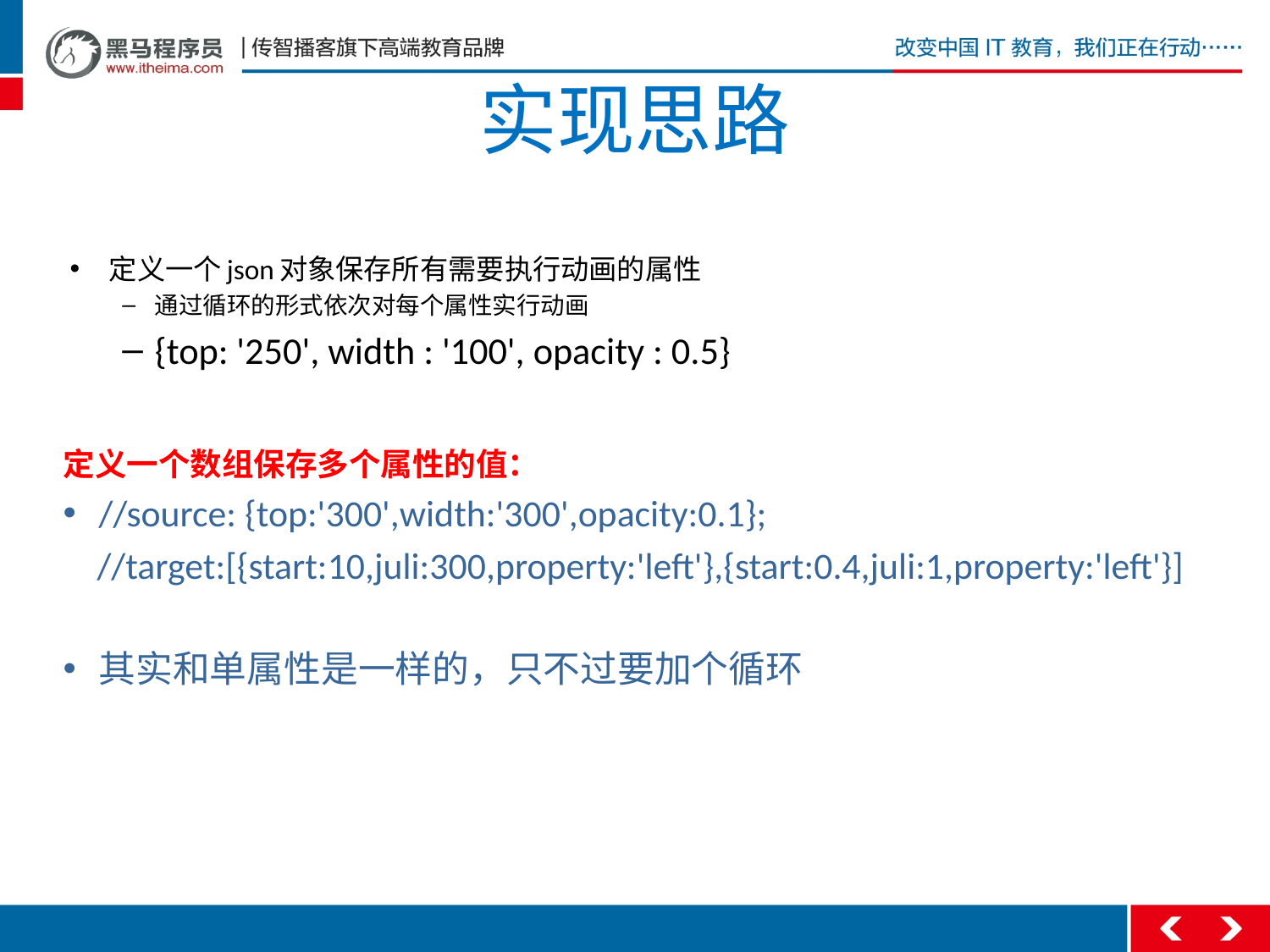

# 实现思路
定义一个json对象保存所有需要执行动画的属性
通过循环的形式依次对每个属性实行动画
{top: '250', width : '100', opacity : 0.5}

定义一个数组保存多个属性的值：
//source: {top:'300',width:'300',opacity:0.1};
    //target:[{start:10,juli:300,property:'left'},{start:0.4,juli:1,property:'left'}]

其实和单属性是一样的，只不过要加个循环